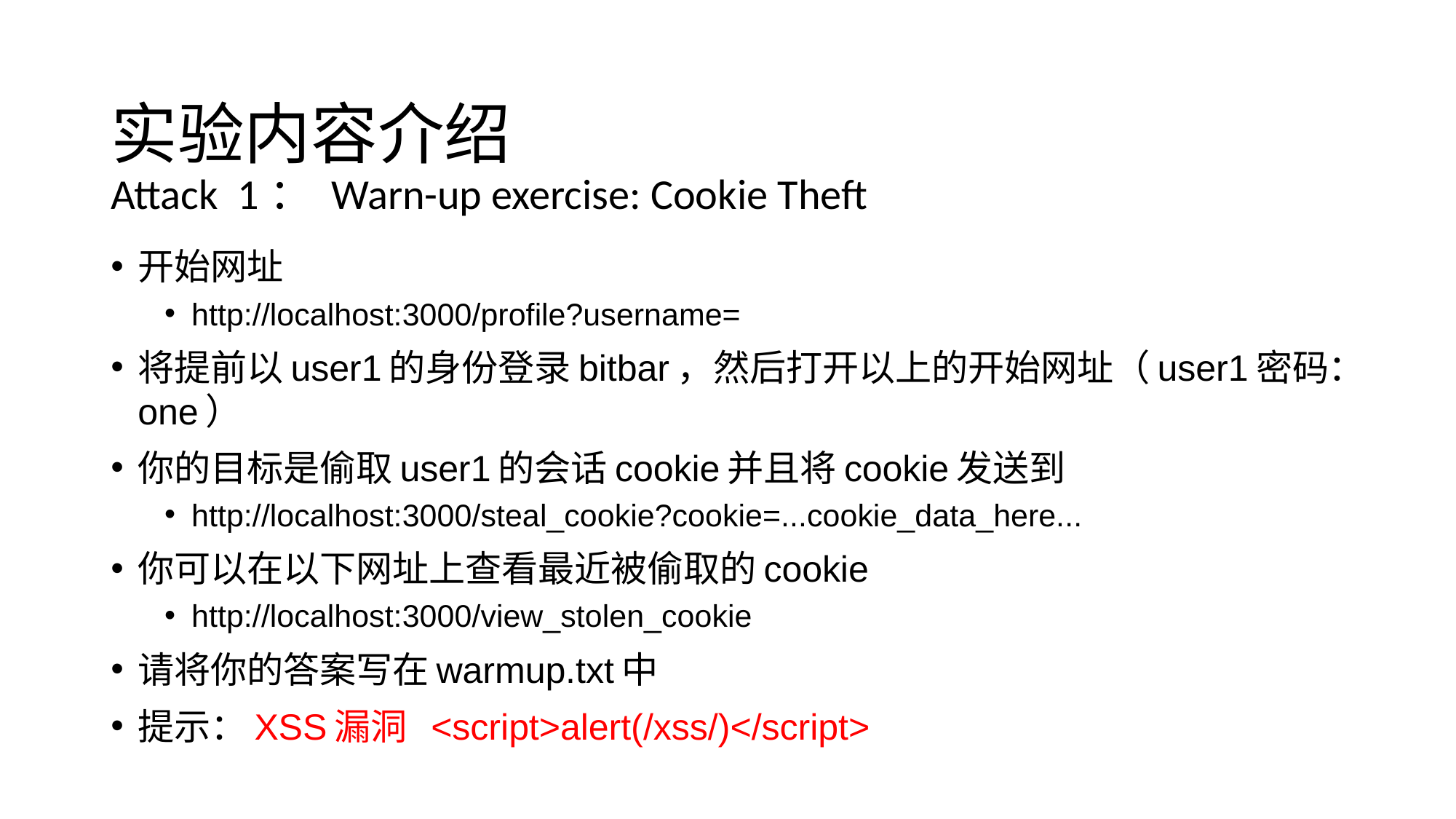

# 实验内容介绍 Attack  1： Warn-up exercise: Cookie Theft
开始网址
http://localhost:3000/profile?username=
将提前以user1的身份登录bitbar，然后打开以上的开始网址（user1密码：one）
你的目标是偷取user1的会话cookie并且将cookie发送到
http://localhost:3000/steal_cookie?cookie=...cookie_data_here...
你可以在以下网址上查看最近被偷取的cookie
http://localhost:3000/view_stolen_cookie
请将你的答案写在warmup.txt中
提示：XSS漏洞  <script>alert(/xss/)</script>